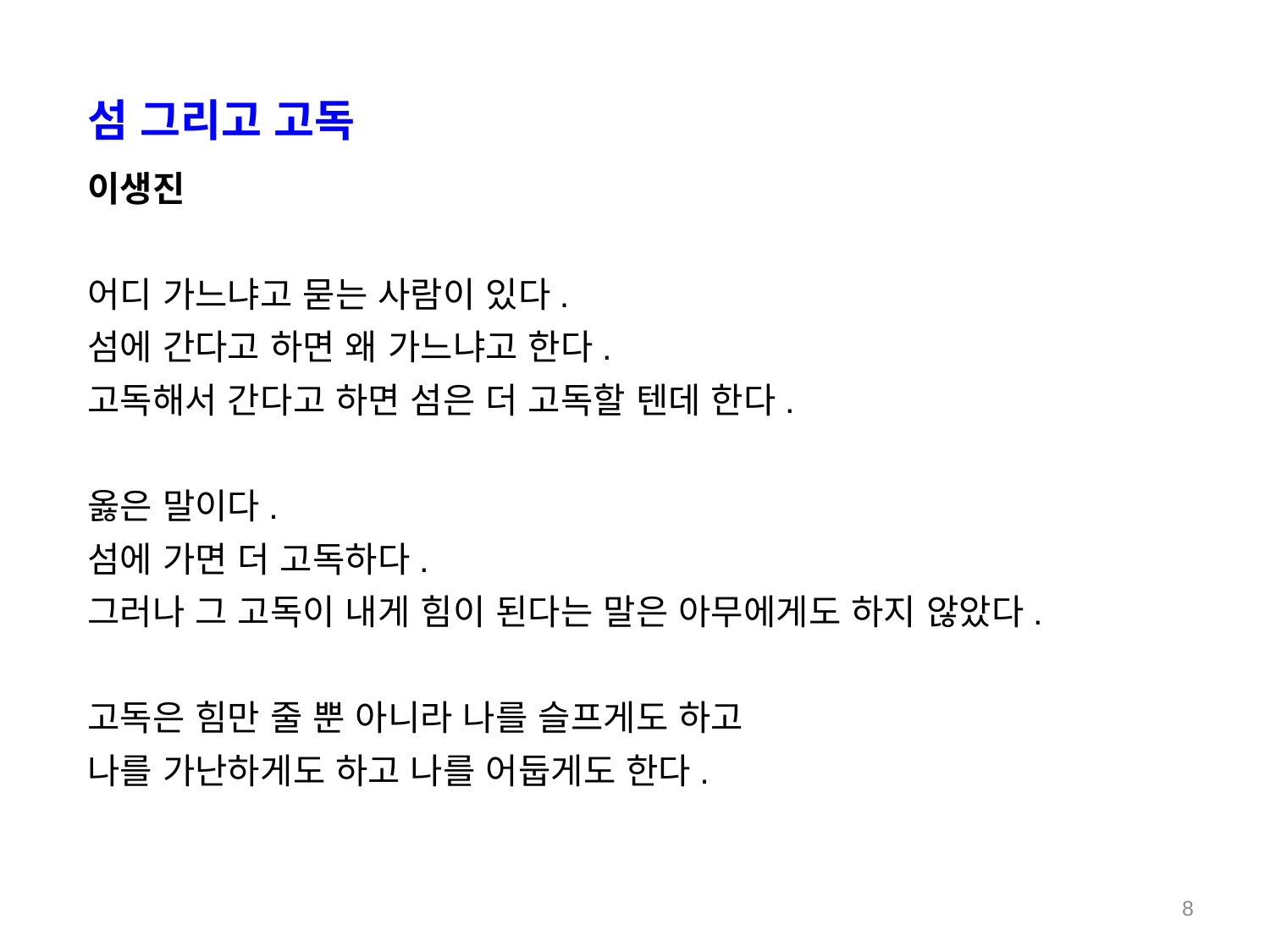

섬 그리고 고독
이생진
어디 가느냐고 묻는 사람이 있다.
섬에 간다고 하면 왜 가느냐고 한다.
고독해서 간다고 하면 섬은 더 고독할 텐데 한다.

옳은 말이다.
섬에 가면 더 고독하다.
그러나 그 고독이 내게 힘이 된다는 말은 아무에게도 하지 않았다.

고독은 힘만 줄 뿐 아니라 나를 슬프게도 하고
나를 가난하게도 하고 나를 어둡게도 한다.
8